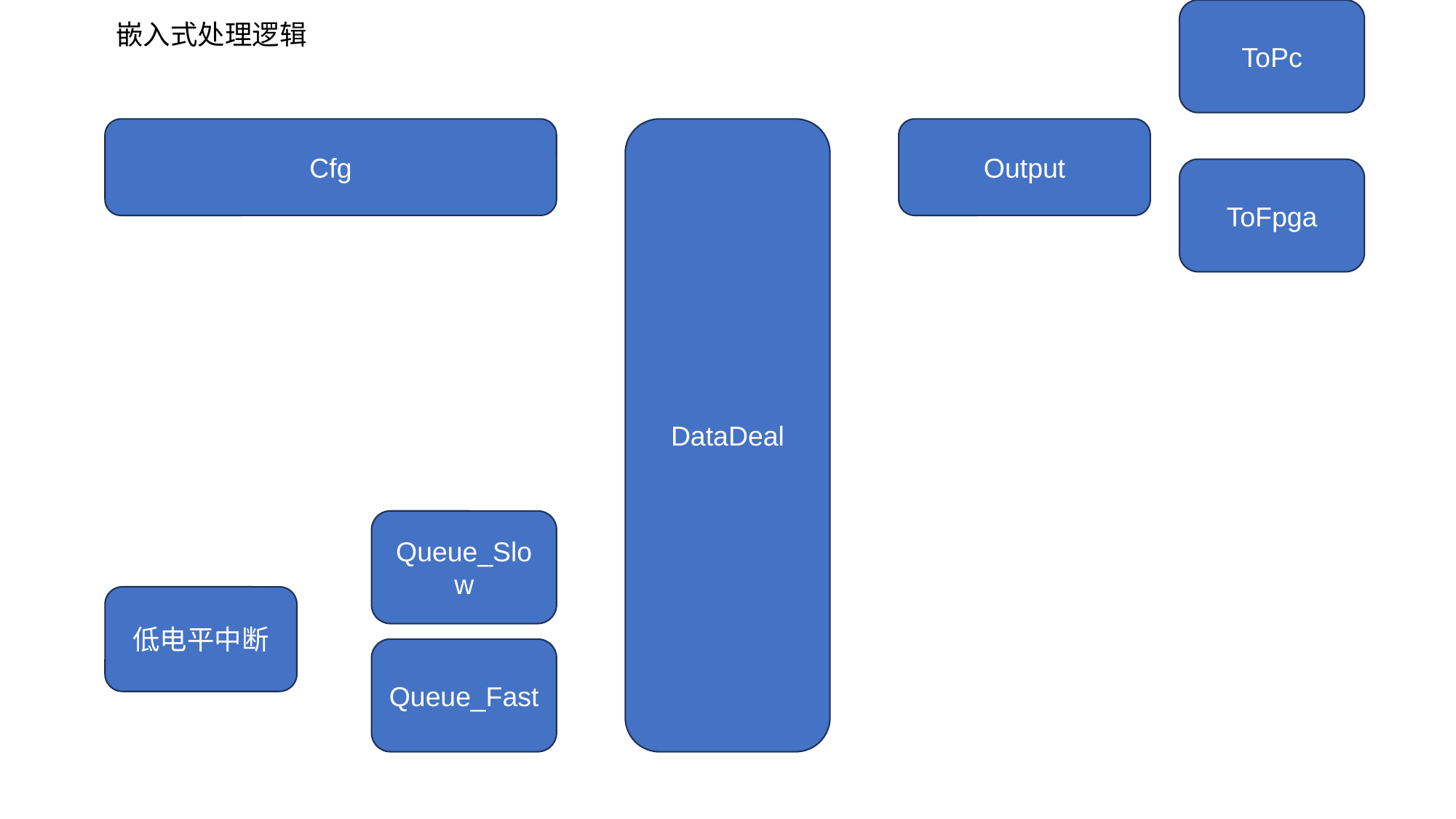

ToPc
嵌入式处理逻辑
DataDeal
Cfg
Output
ToFpga
Queue_Slow
低电平中断
Queue_Fast